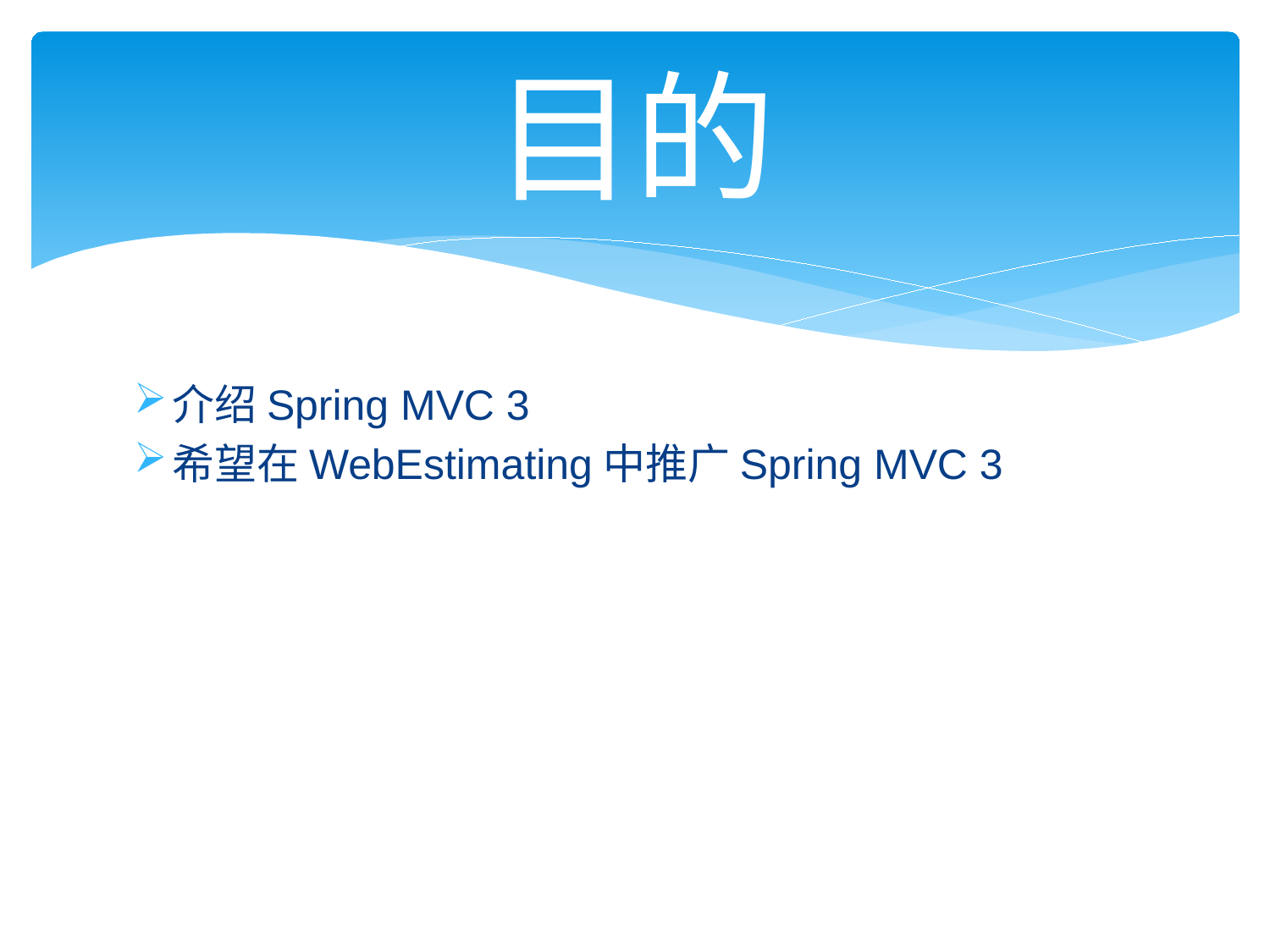

# 目的

介绍Spring MVC 3
希望在WebEstimating中推广Spring MVC 3